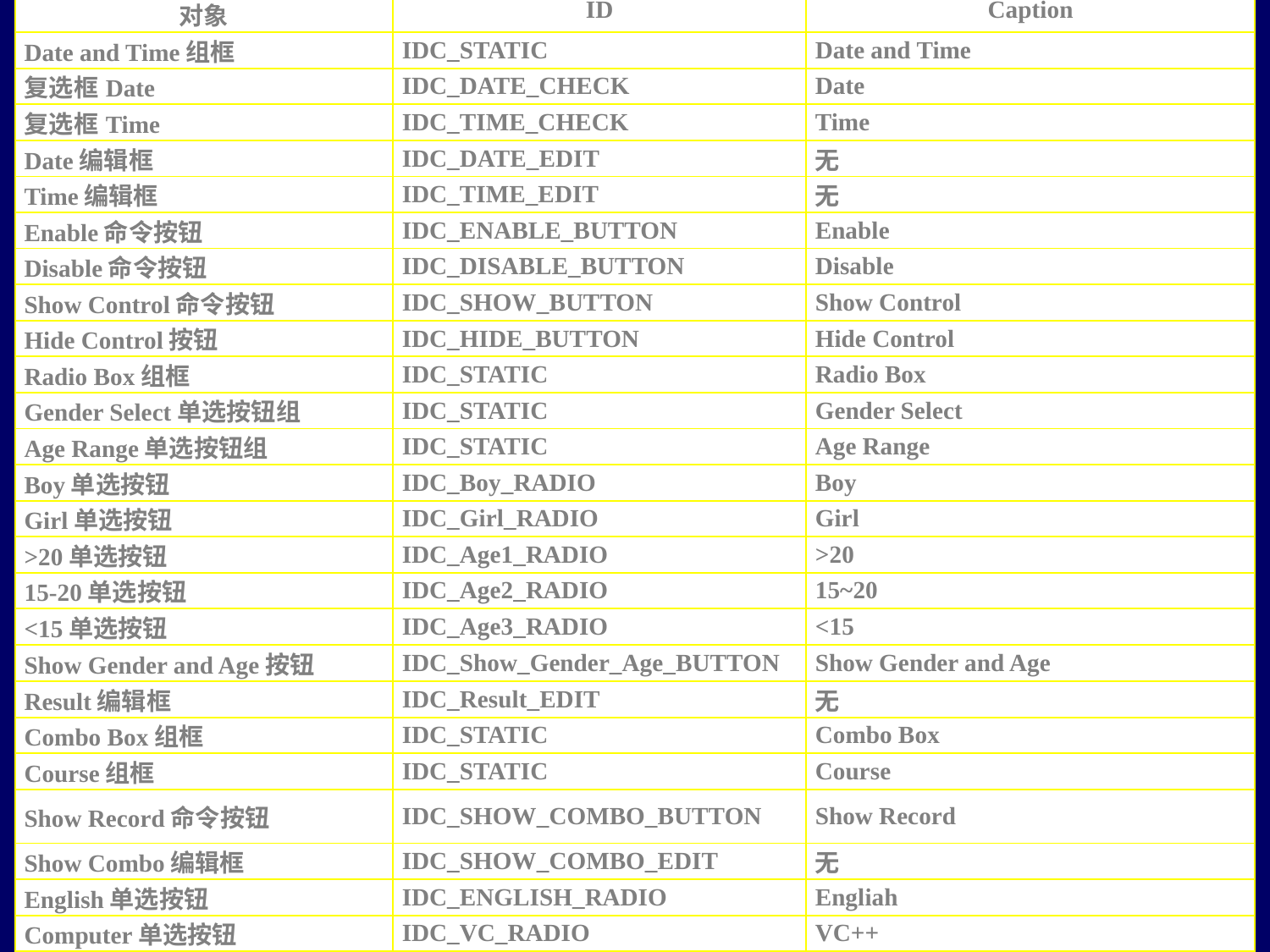

| 对象 | ID | Caption |
| --- | --- | --- |
| Date and Time组框 | IDC\_STATIC | Date and Time |
| 复选框Date | IDC\_DATE\_CHECK | Date |
| 复选框Time | IDC\_TIME\_CHECK | Time |
| Date编辑框 | IDC\_DATE\_EDIT | 无 |
| Time编辑框 | IDC\_TIME\_EDIT | 无 |
| Enable命令按钮 | IDC\_ENABLE\_BUTTON | Enable |
| Disable命令按钮 | IDC\_DISABLE\_BUTTON | Disable |
| Show Control命令按钮 | IDC\_SHOW\_BUTTON | Show Control |
| Hide Control按钮 | IDC\_HIDE\_BUTTON | Hide Control |
| Radio Box组框 | IDC\_STATIC | Radio Box |
| Gender Select单选按钮组 | IDC\_STATIC | Gender Select |
| Age Range单选按钮组 | IDC\_STATIC | Age Range |
| Boy单选按钮 | IDC\_Boy\_RADIO | Boy |
| Girl单选按钮 | IDC\_Girl\_RADIO | Girl |
| >20单选按钮 | IDC\_Age1\_RADIO | >20 |
| 15-20单选按钮 | IDC\_Age2\_RADIO | 15~20 |
| <15单选按钮 | IDC\_Age3\_RADIO | <15 |
| Show Gender and Age按钮 | IDC\_Show\_Gender\_Age\_BUTTON | Show Gender and Age |
| Result编辑框 | IDC\_Result\_EDIT | 无 |
| Combo Box组框 | IDC\_STATIC | Combo Box |
| Course组框 | IDC\_STATIC | Course |
| Show Record命令按钮 | IDC\_SHOW\_COMBO\_BUTTON | Show Record |
| Show Combo编辑框 | IDC\_SHOW\_COMBO\_EDIT | 无 |
| English单选按钮 | IDC\_ENGLISH\_RADIO | Engliah |
| Computer单选按钮 | IDC\_VC\_RADIO | VC++ |
| Nature单选按钮 | IDC\_NATURE\_RADIO | &Nature |
| Record组合框控件 | IDC\_RECORD\_COMBO | 无 |
| Show Weekday组框 | IDC\_STATIC | Show Weekday |
| Show Weekday组合框控件 | IDC\_SHOW\_WEEKDAY\_COMBO | 无 |
| Exit命令按钮 | IDC\_EXIT\_BUTTON | Exit |
93